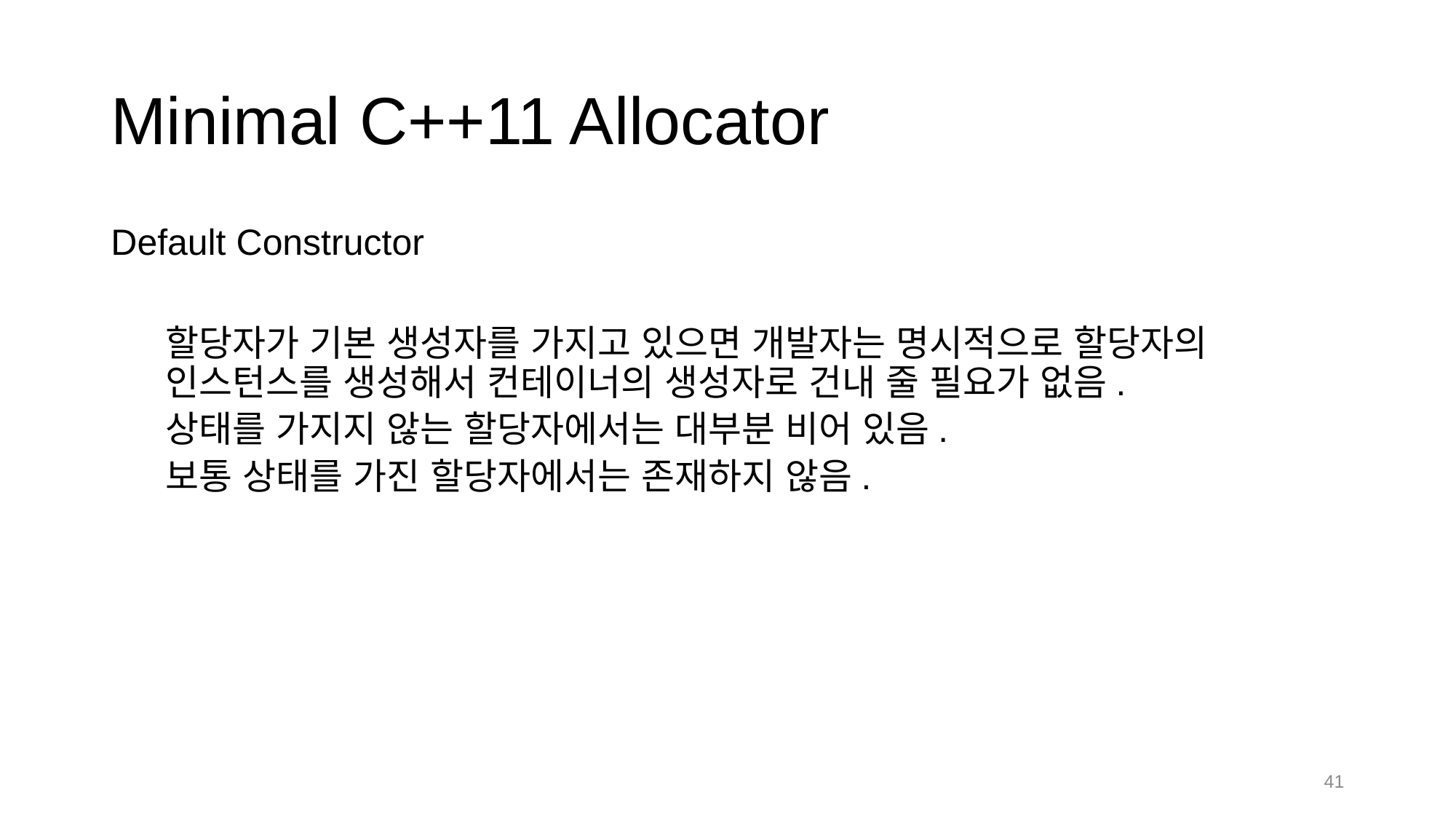

# Minimal C++11 Allocator
Default Constructor

할당자가 기본 생성자를 가지고 있으면 개발자는 명시적으로 할당자의 인스턴스를 생성해서 컨테이너의 생성자로 건내 줄 필요가 없음.
상태를 가지지 않는 할당자에서는 대부분 비어 있음.
보통 상태를 가진 할당자에서는 존재하지 않음.
41